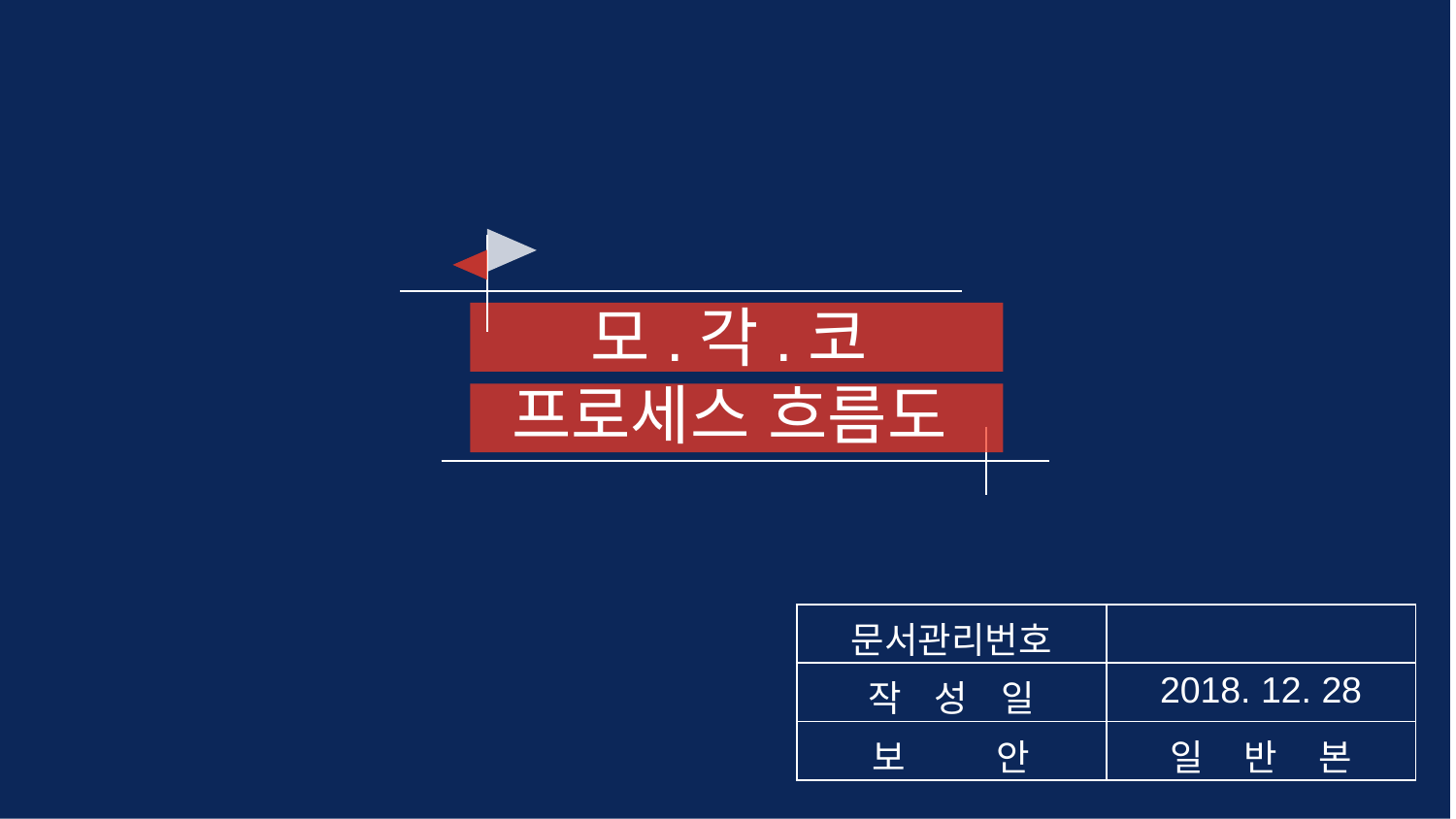

모.각.코
프로세스 흐름도

| 문서관리번호 |  |
| --- | --- |
| 작 성 일 | 2018. 12. 28 |
| 보 안 | 일 반 본 |